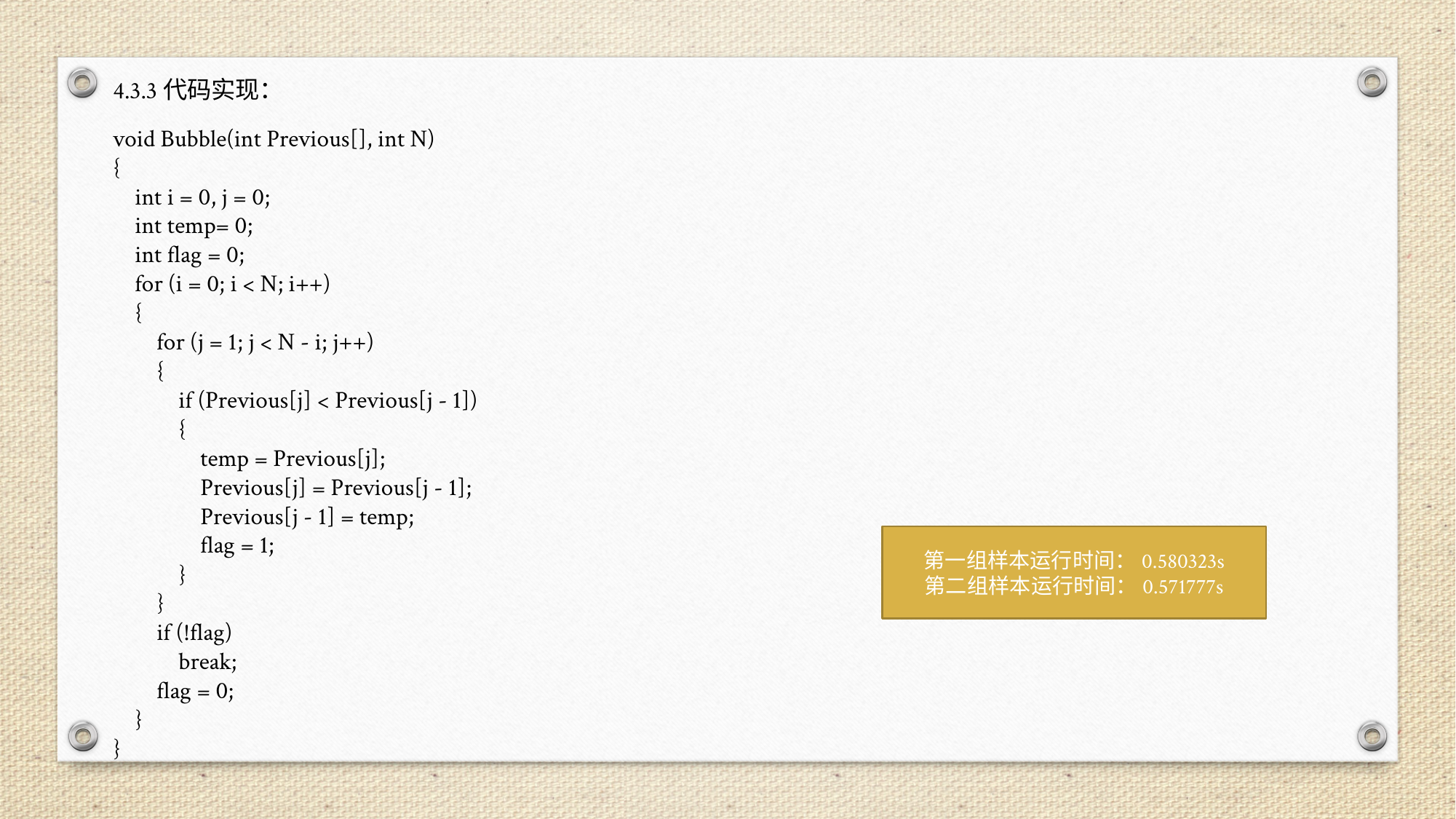

4.3.3代码实现：

void Bubble(int Previous[], int N)
{
    int i = 0, j = 0;
    int temp= 0;
    int flag = 0;
    for (i = 0; i < N; i++)
    {
        for (j = 1; j < N - i; j++)
        {
            if (Previous[j] < Previous[j - 1])
            {
                temp = Previous[j];
                Previous[j] = Previous[j - 1];
                Previous[j - 1] = temp;
                flag = 1;
            }
        }
        if (!flag)
            break;
        flag = 0;
    }
}
第一组样本运行时间：0.580323s
第二组样本运行时间：0.571777s